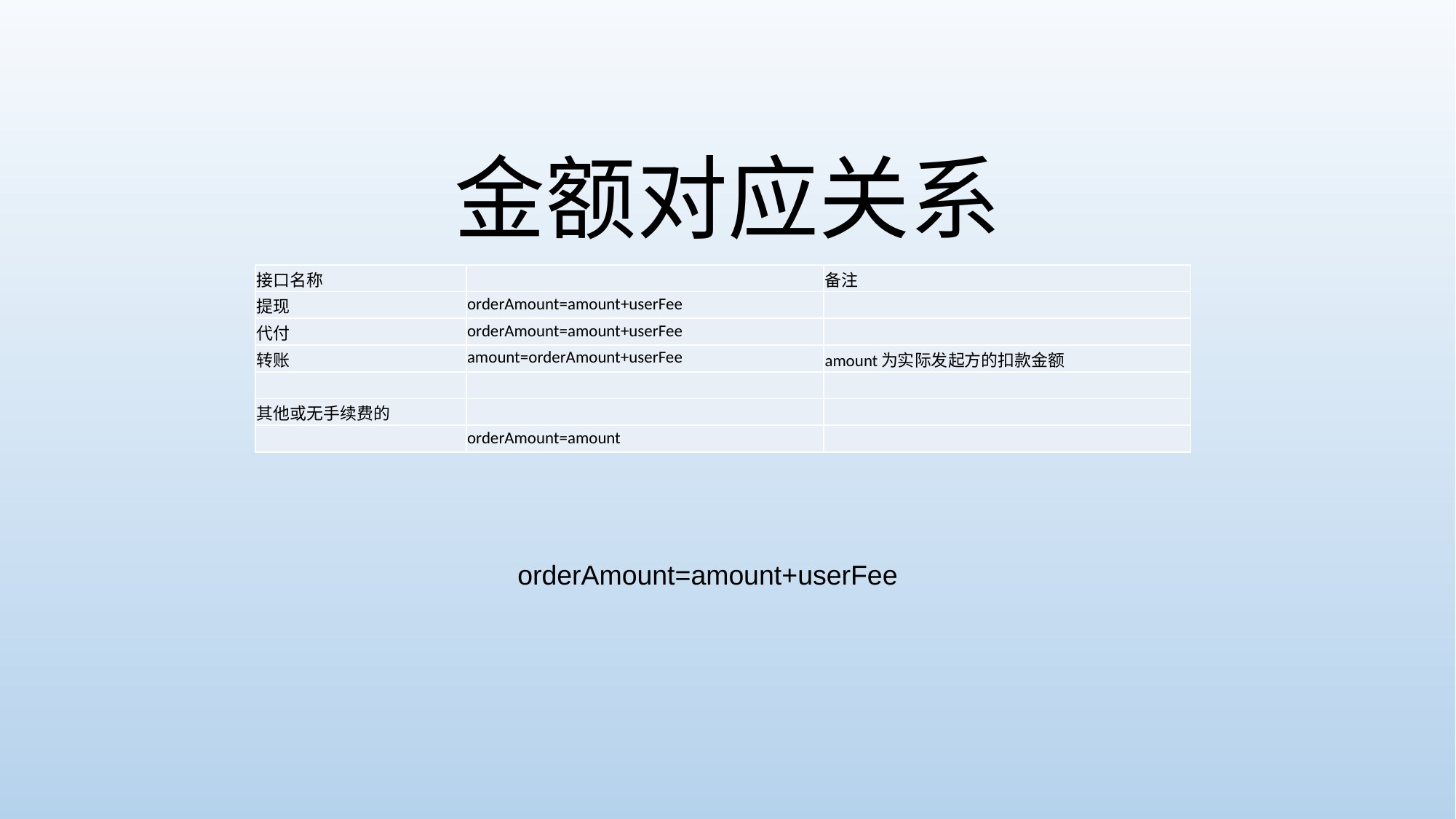

# 金额对应关系
| 接口名称 |  | 备注 |
| --- | --- | --- |
| 提现 | orderAmount=amount+userFee |  |
| 代付 | orderAmount=amount+userFee |  |
| 转账 | amount=orderAmount+userFee | amount为实际发起方的扣款金额 |
|  |  |  |
| 其他或无手续费的 |  |  |
|  | orderAmount=amount |  |
orderAmount=amount+userFee